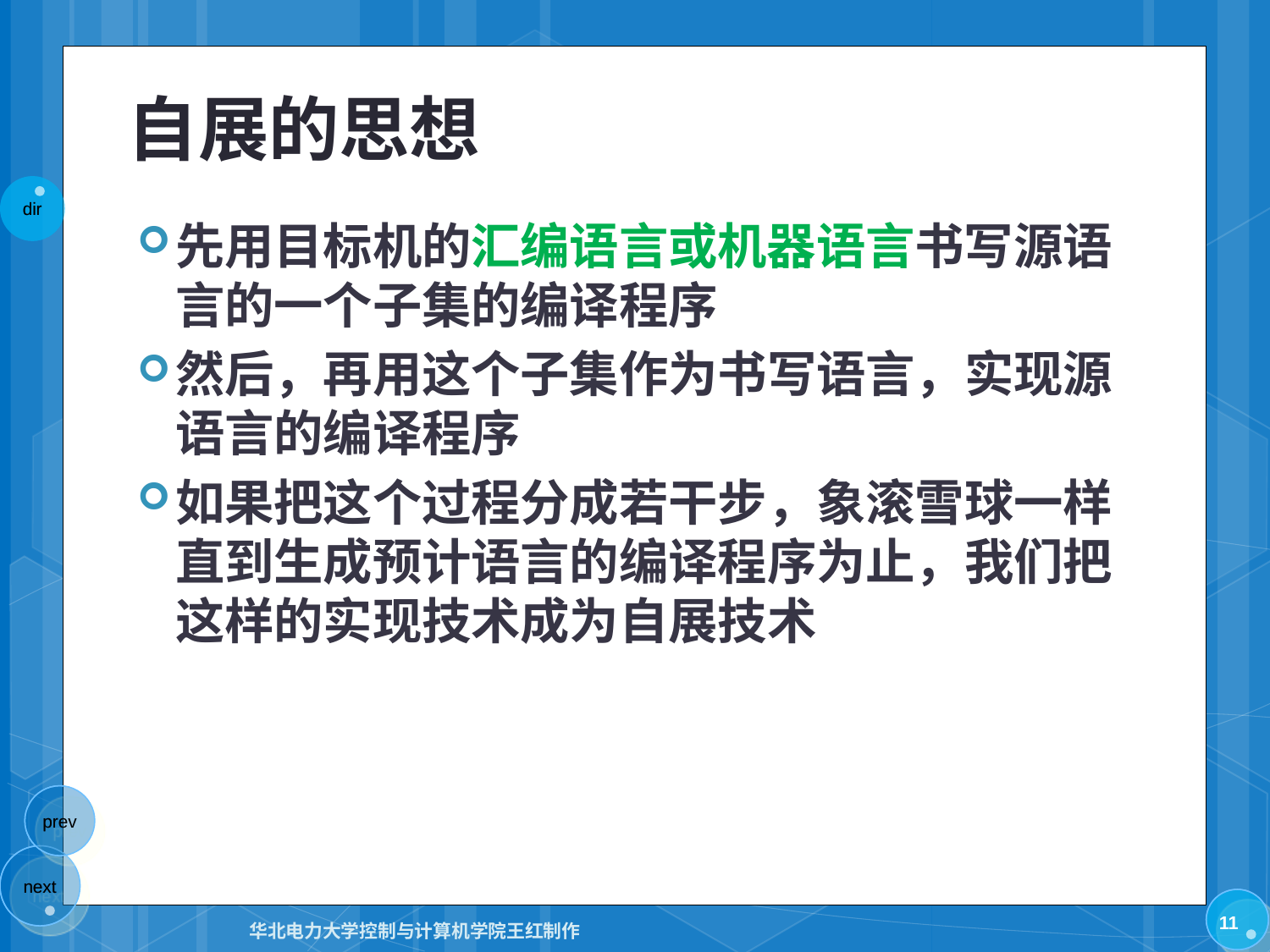

# 自展的思想
先用目标机的汇编语言或机器语言书写源语言的一个子集的编译程序
然后，再用这个子集作为书写语言，实现源语言的编译程序
如果把这个过程分成若干步，象滚雪球一样直到生成预计语言的编译程序为止，我们把这样的实现技术成为自展技术
11
华北电力大学控制与计算机学院王红制作